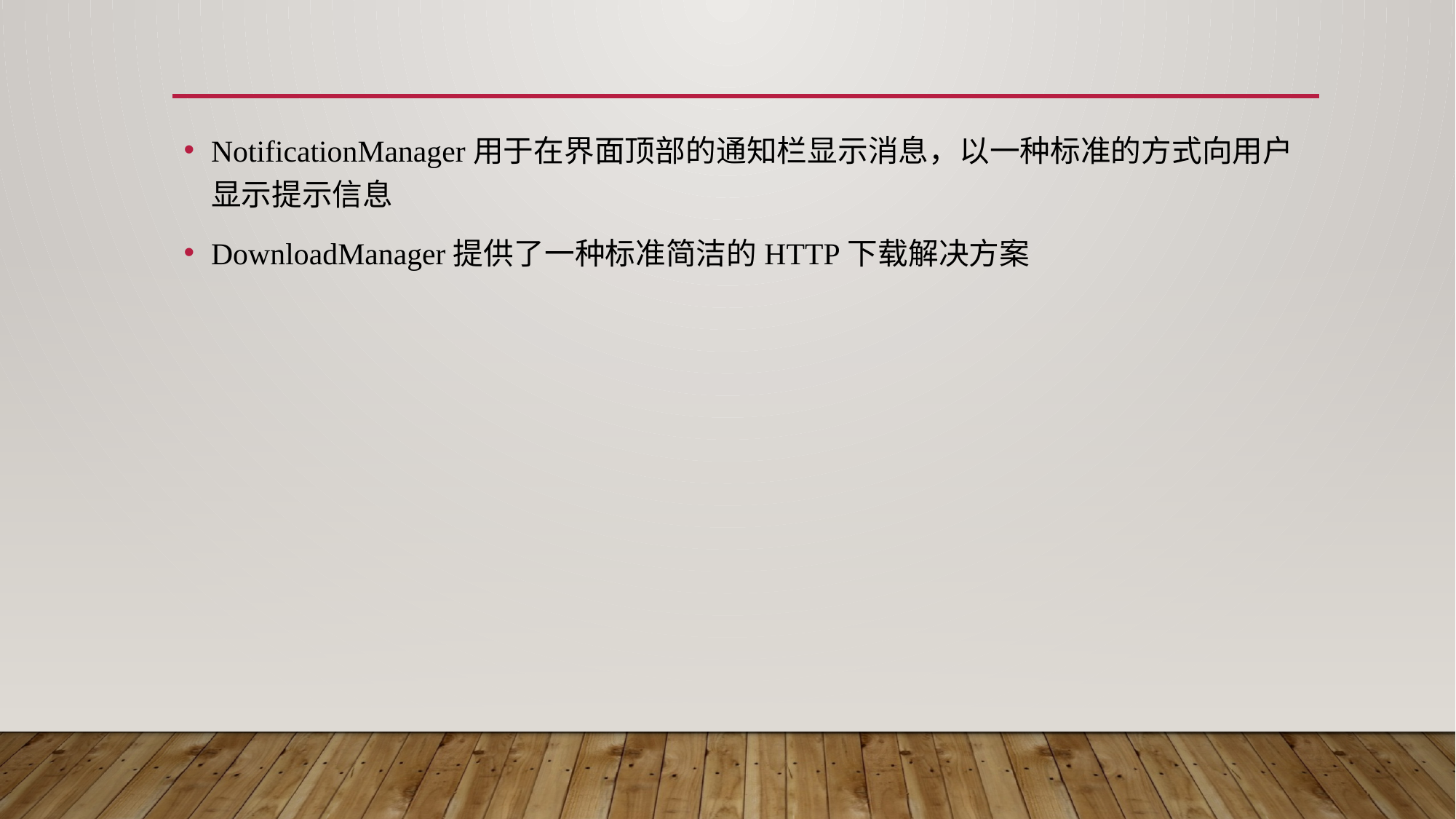

#
NotificationManager用于在界面顶部的通知栏显示消息，以一种标准的方式向用户显示提示信息
DownloadManager提供了一种标准简洁的HTTP下载解决方案